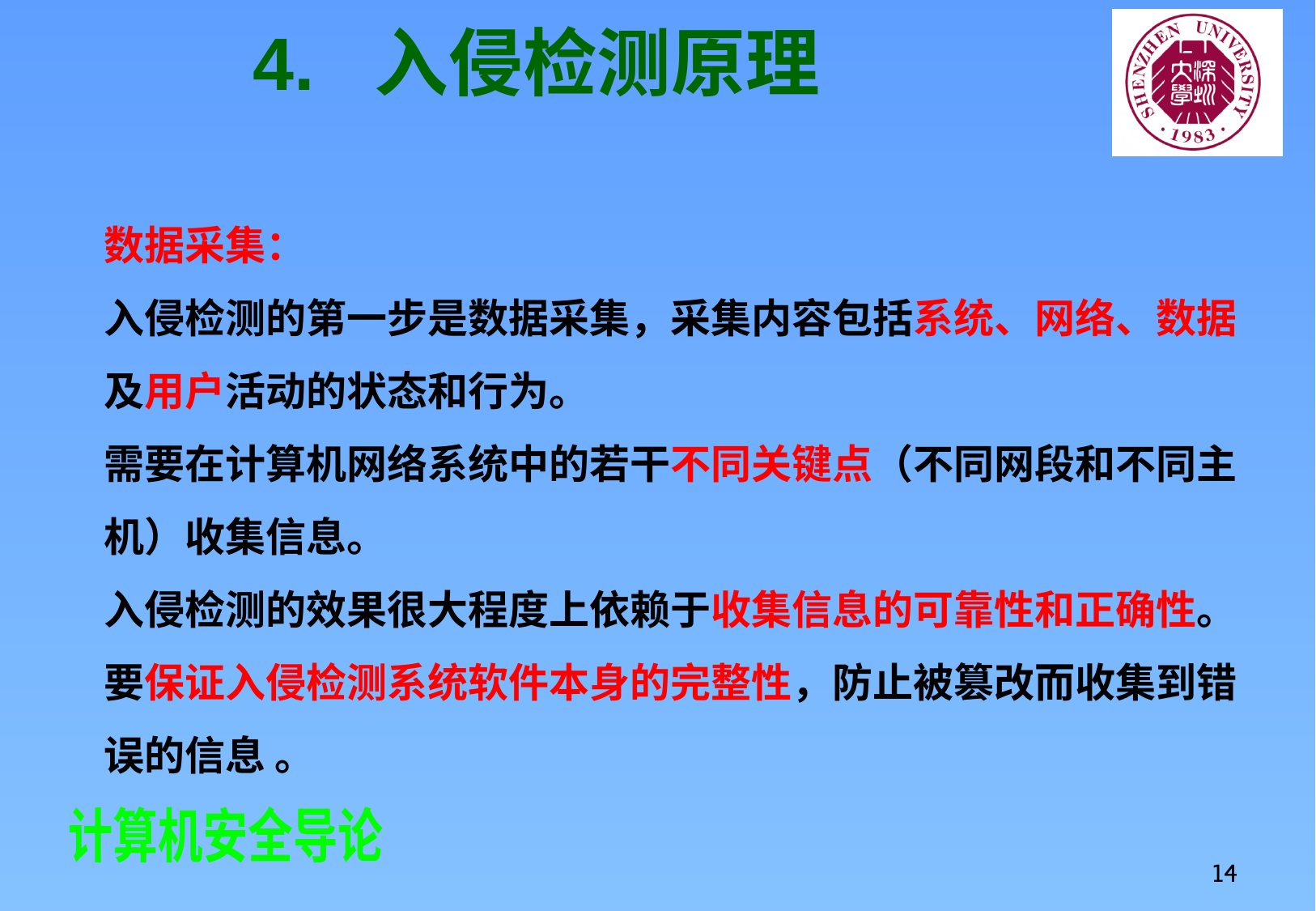

# 4.	入侵检测原理
数据采集：
入侵检测的第一步是数据采集，采集内容包括系统、网络、数据及用户活动的状态和行为。
需要在计算机网络系统中的若干不同关键点（不同网段和不同主机）收集信息。
入侵检测的效果很大程度上依赖于收集信息的可靠性和正确性。
要保证入侵检测系统软件本身的完整性，防止被篡改而收集到错误的信息 。

14